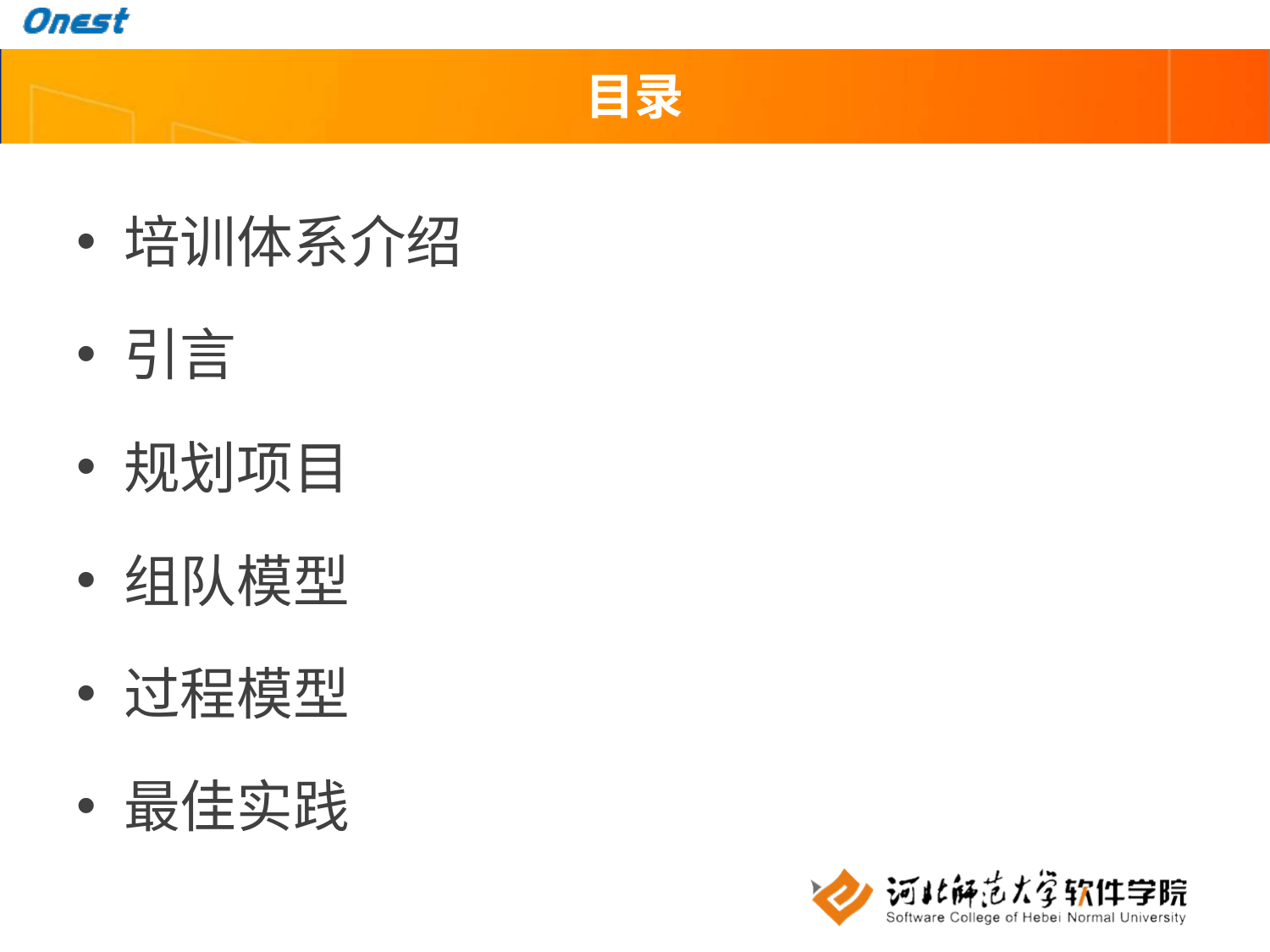

# 目录
培训体系介绍
引言
规划项目
组队模型
过程模型
最佳实践